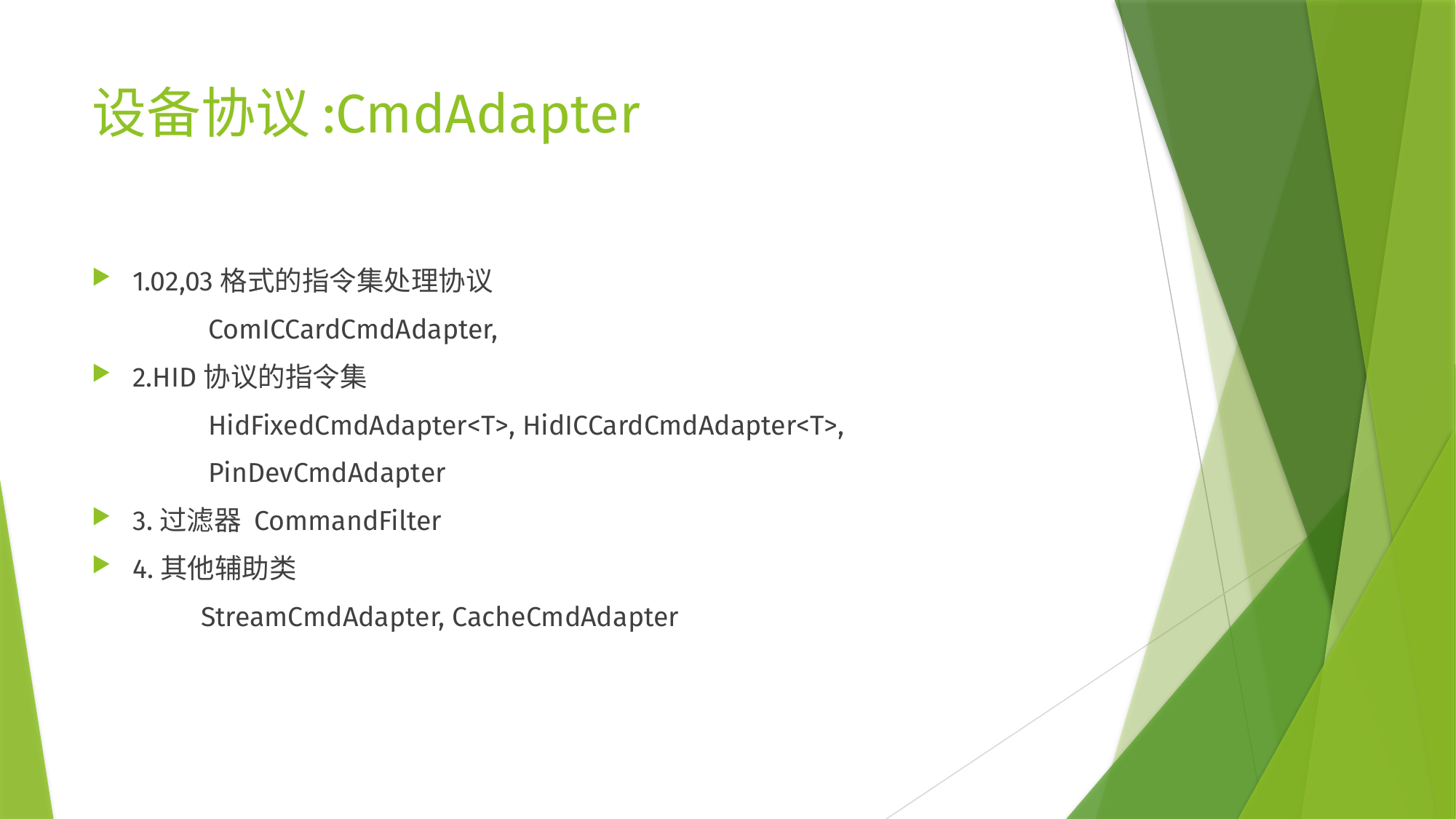

# 设备协议:CmdAdapter
1.02,03格式的指令集处理协议
	 ComICCardCmdAdapter,
2.HID协议的指令集
	 HidFixedCmdAdapter<T>, HidICCardCmdAdapter<T>,
	 PinDevCmdAdapter
3.过滤器 CommandFilter
4.其他辅助类
	StreamCmdAdapter, CacheCmdAdapter